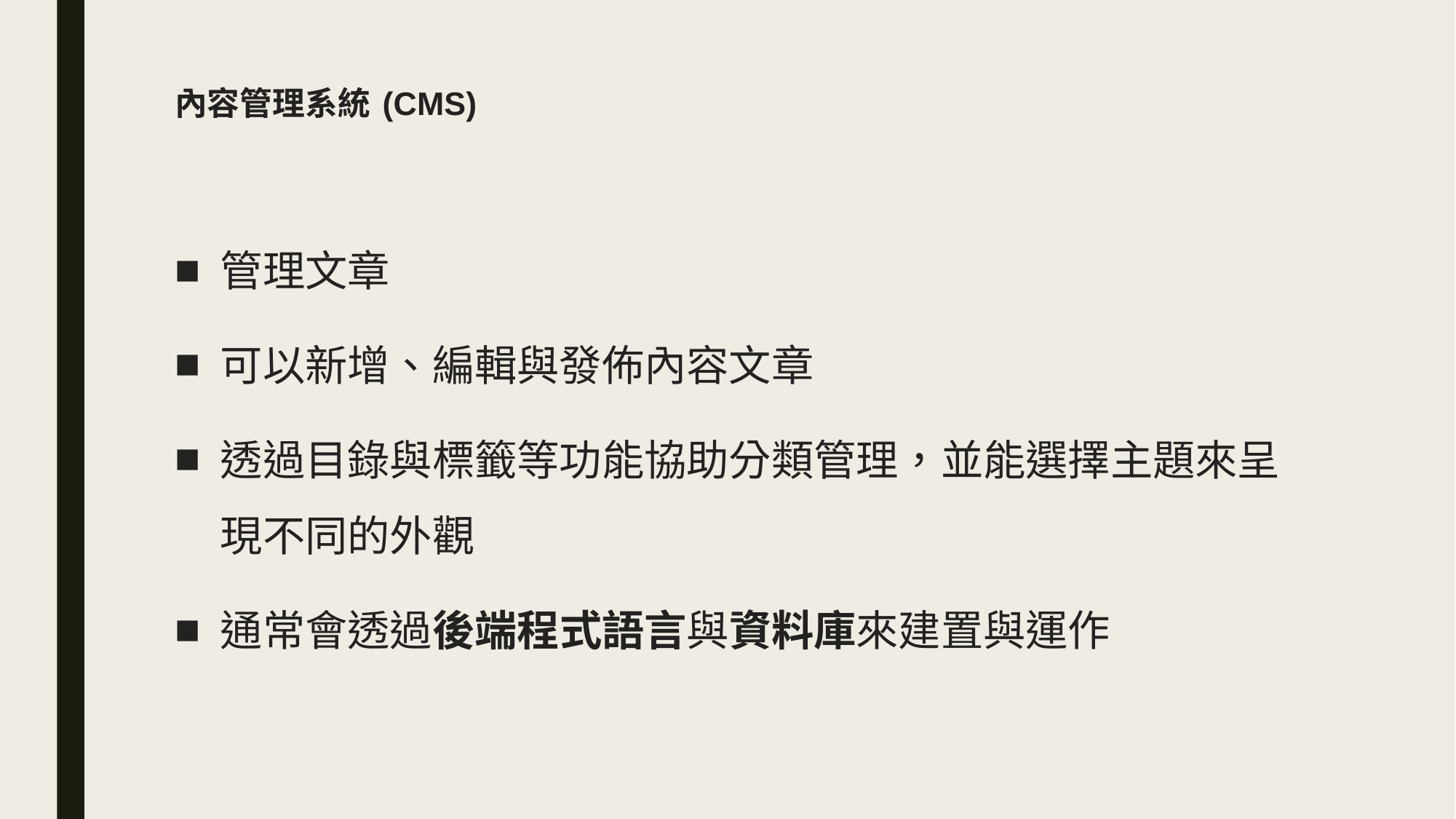

# 內容管理系統 (CMS)
管理文章
可以新增、編輯與發佈內容文章
透過目錄與標籤等功能協助分類管理，並能選擇主題來呈現不同的外觀
通常會透過後端程式語言與資料庫來建置與運作